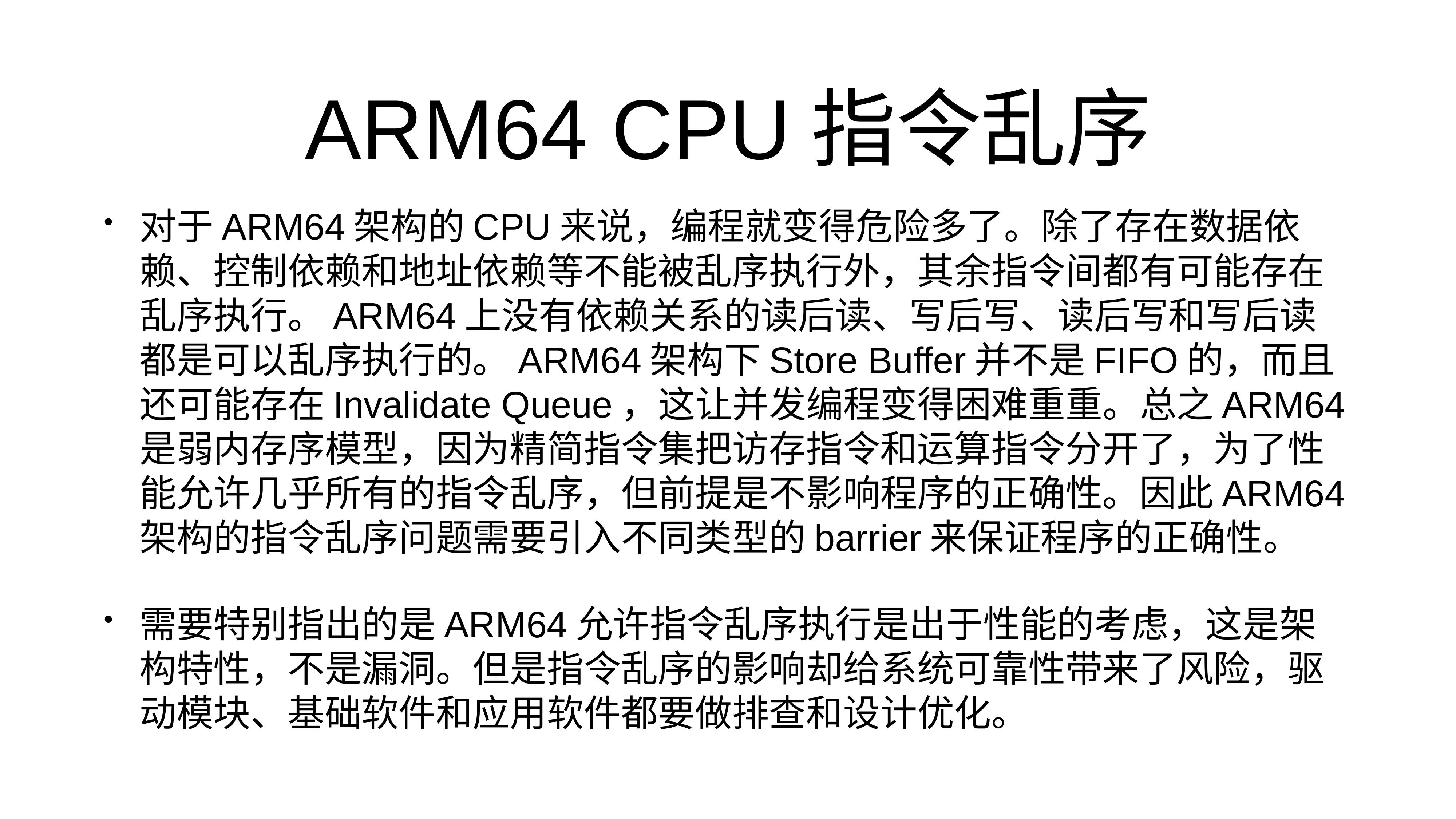

# ARM64 CPU指令乱序
对于ARM64架构的CPU来说，编程就变得危险多了。除了存在数据依赖、控制依赖和地址依赖等不能被乱序执行外，其余指令间都有可能存在乱序执行。ARM64上没有依赖关系的读后读、写后写、读后写和写后读都是可以乱序执行的。ARM64架构下Store Buffer并不是FIFO的，而且还可能存在Invalidate Queue，这让并发编程变得困难重重。总之ARM64是弱内存序模型，因为精简指令集把访存指令和运算指令分开了，为了性能允许几乎所有的指令乱序，但前提是不影响程序的正确性。因此ARM64架构的指令乱序问题需要引入不同类型的barrier来保证程序的正确性。
需要特别指出的是ARM64允许指令乱序执行是出于性能的考虑，这是架构特性，不是漏洞。但是指令乱序的影响却给系统可靠性带来了风险，驱动模块、基础软件和应用软件都要做排查和设计优化。